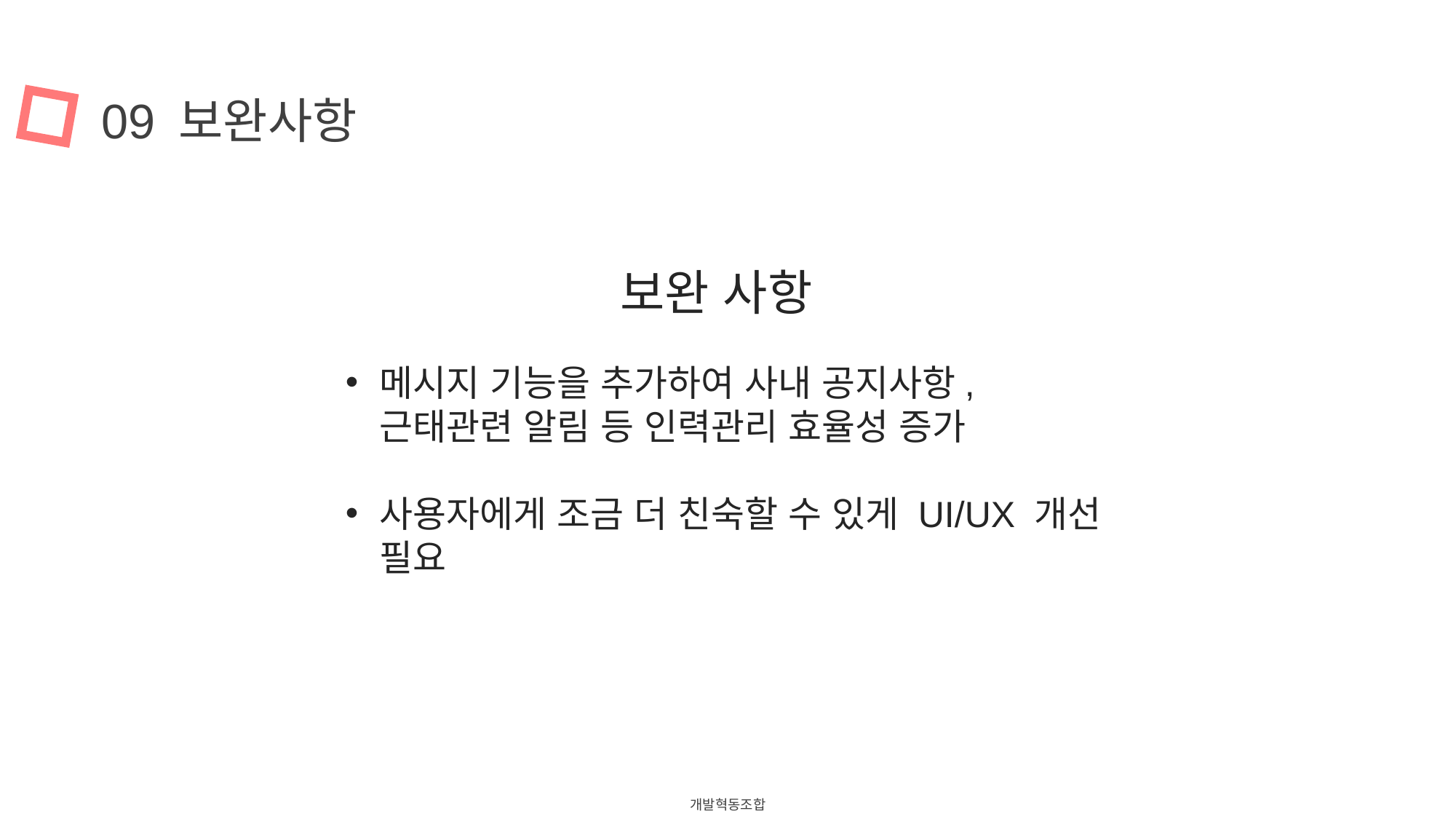

09
보완사항

보완 사항
메시지 기능을 추가하여 사내 공지사항, 근태관련 알림 등 인력관리 효율성 증가

사용자에게 조금 더 친숙할 수 있게 UI/UX 개선 필요
개발혁동조합